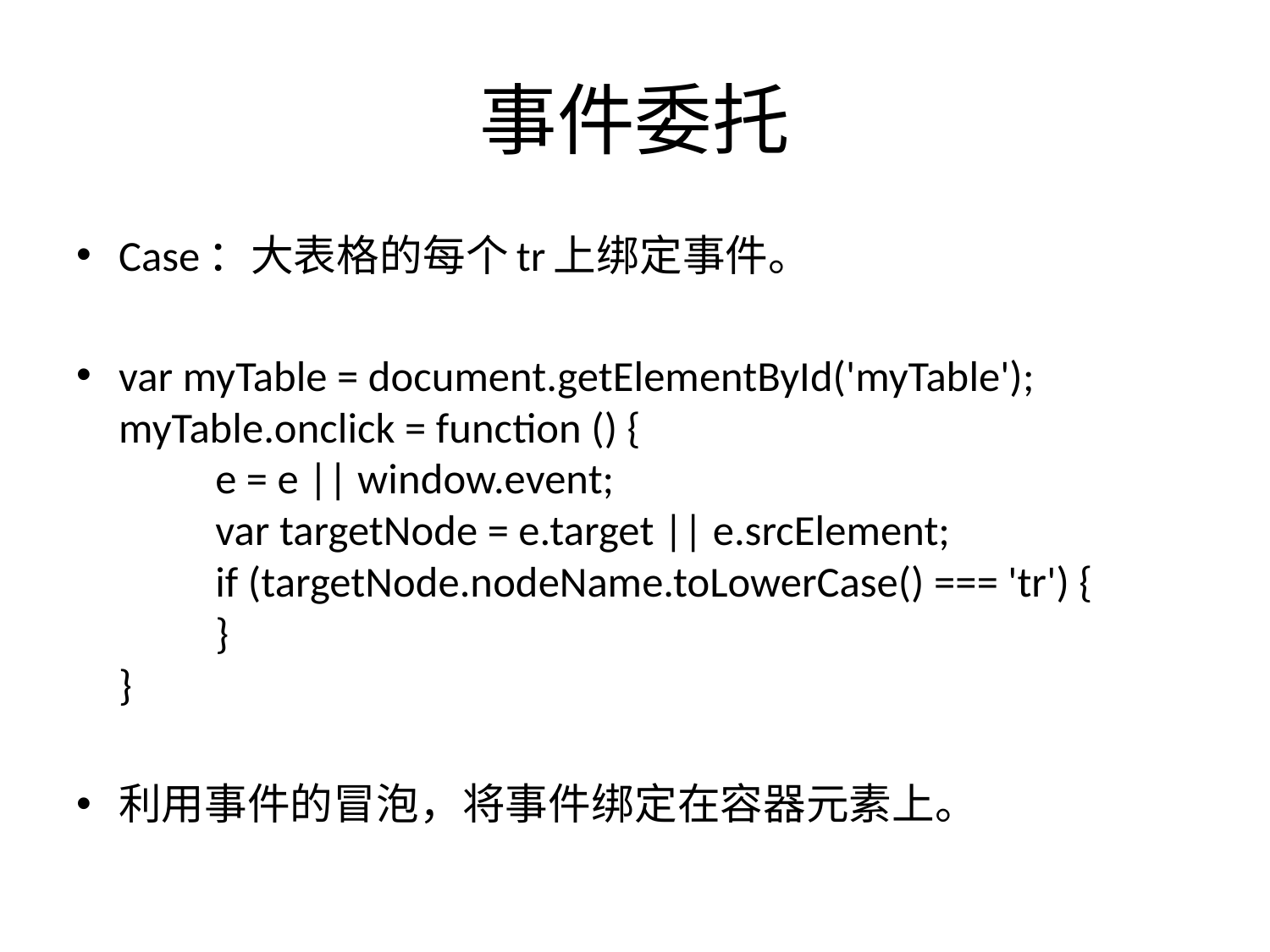

# 事件委托
Case：大表格的每个tr上绑定事件。

var myTable = document.getElementById('myTable');
myTable.onclick = function () {
	e = e || window.event;
	var targetNode = e.target || e.srcElement;
	if (targetNode.nodeName.toLowerCase() === 'tr') {
	}
}

利用事件的冒泡，将事件绑定在容器元素上。